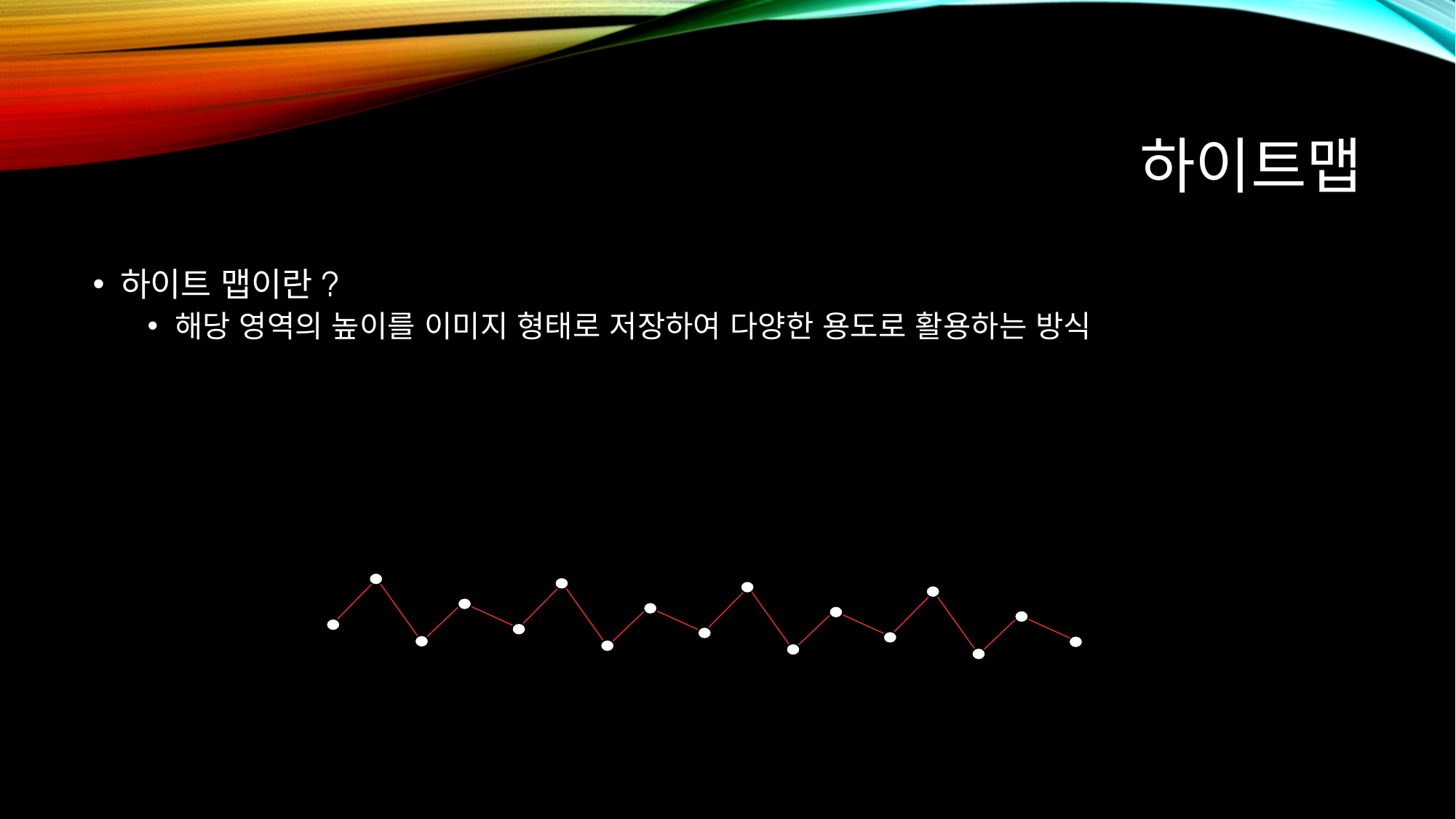

# 하이트맵
하이트 맵이란?
해당 영역의 높이를 이미지 형태로 저장하여 다양한 용도로 활용하는 방식